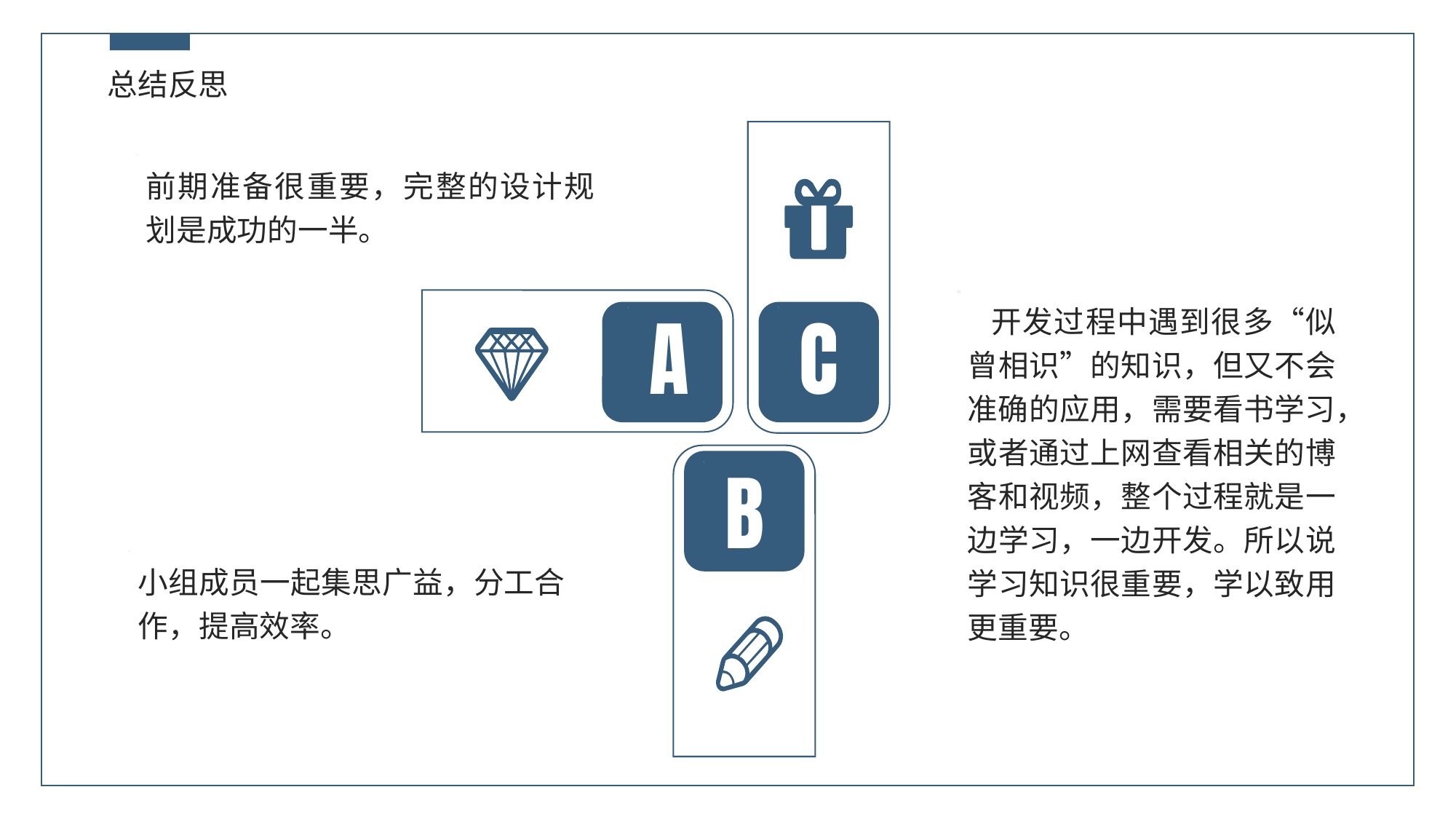

总结反思

前期准备很重要，完整的设计规划是成功的一半。

  开发过程中遇到很多“似曾相识”的知识，但又不会准确的应用，需要看书学习，或者通过上网查看相关的博客和视频，整个过程就是一边学习，一边开发。所以说学习知识很重要，学以致用更重要。

C
A

B
小组成员一起集思广益，分工合作，提高效率。